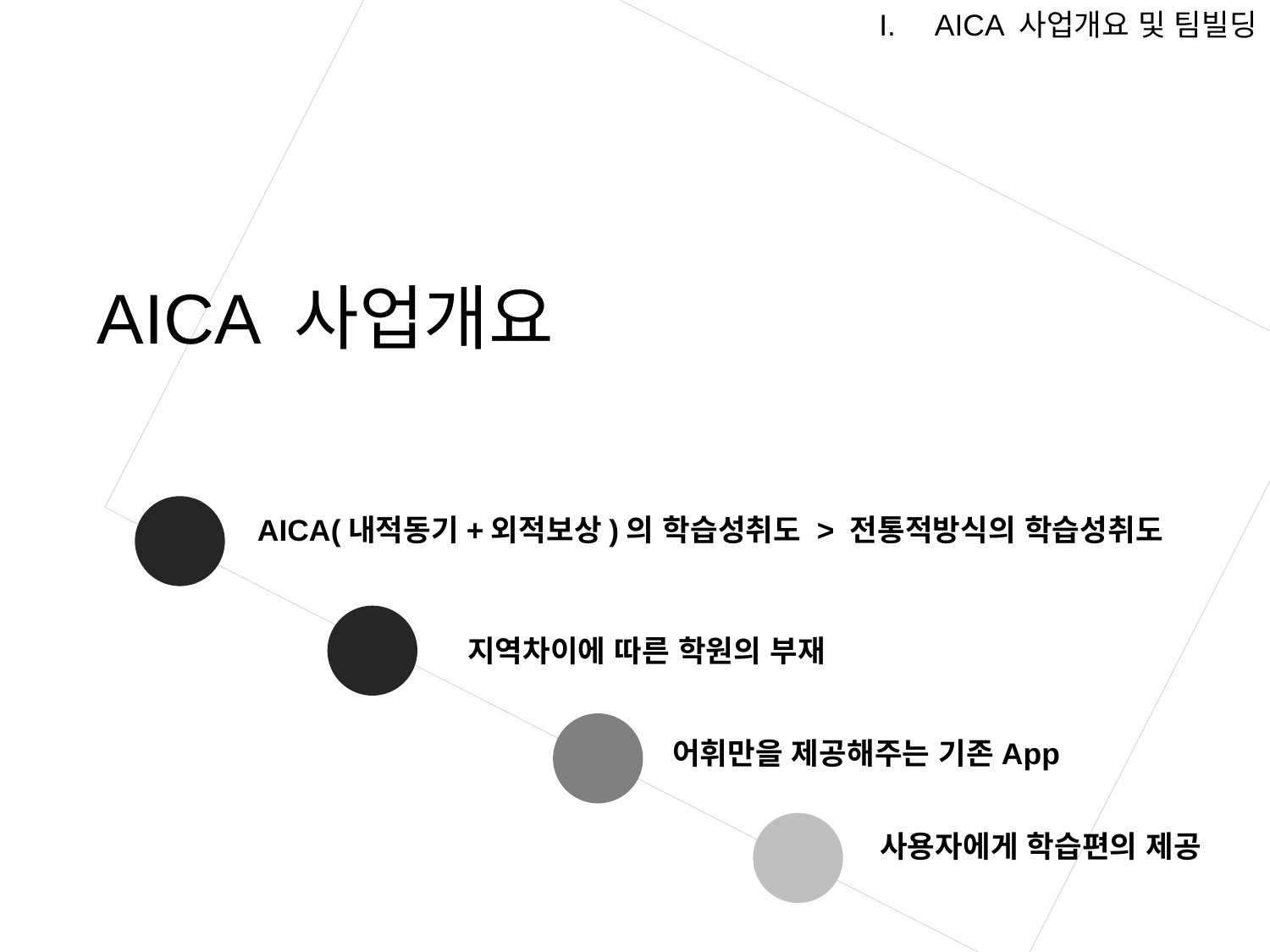

AICA 사업개요 및 팀빌딩

AICA 사업개요

AICA(내적동기+외적보상)의 학습성취도 > 전통적방식의 학습성취도

지역차이에 따른 학원의 부재

어휘만을 제공해주는 기존App

사용자에게 학습편의 제공